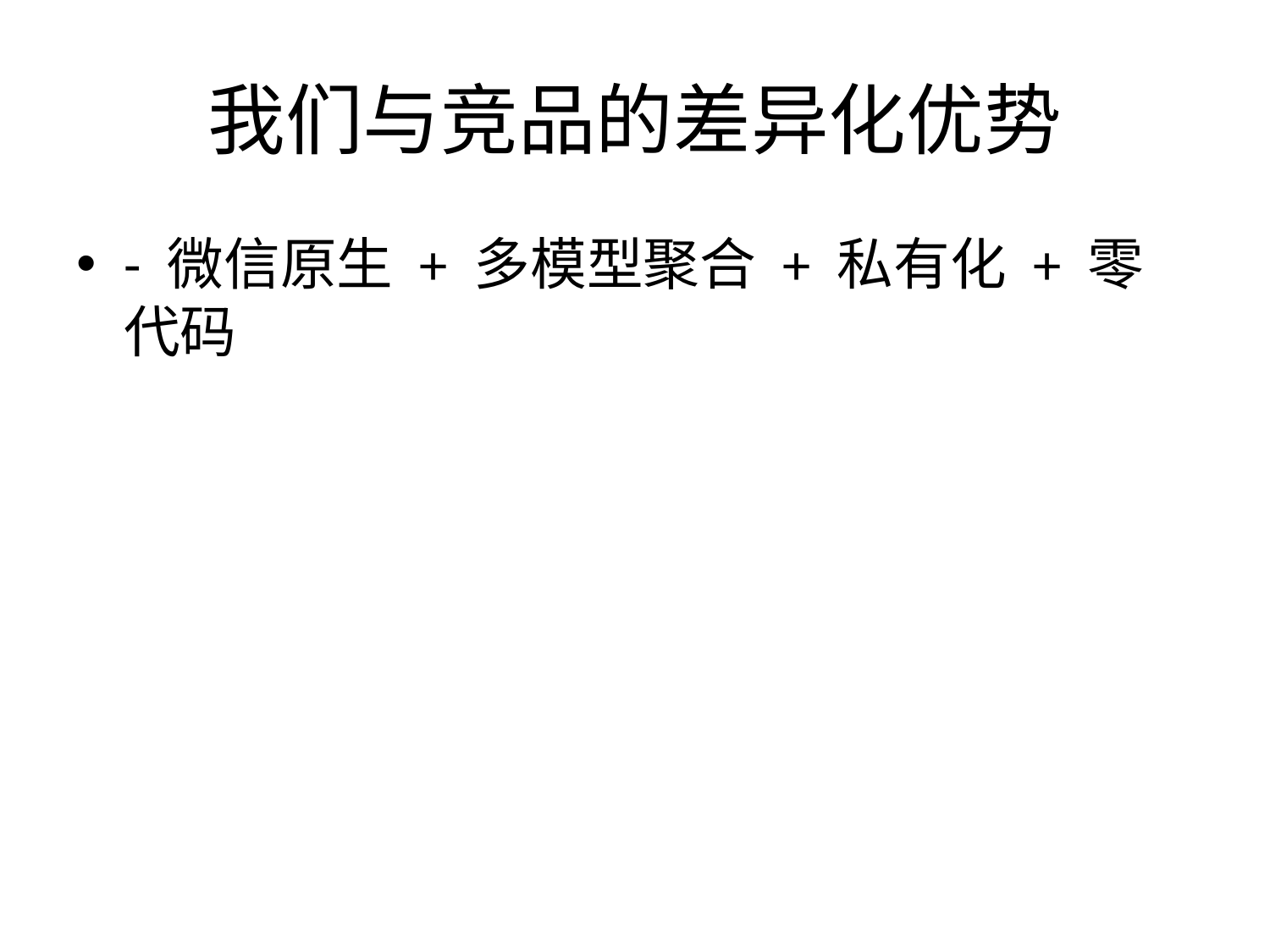

# 我们与竞品的差异化优势
- 微信原生 + 多模型聚合 + 私有化 + 零代码